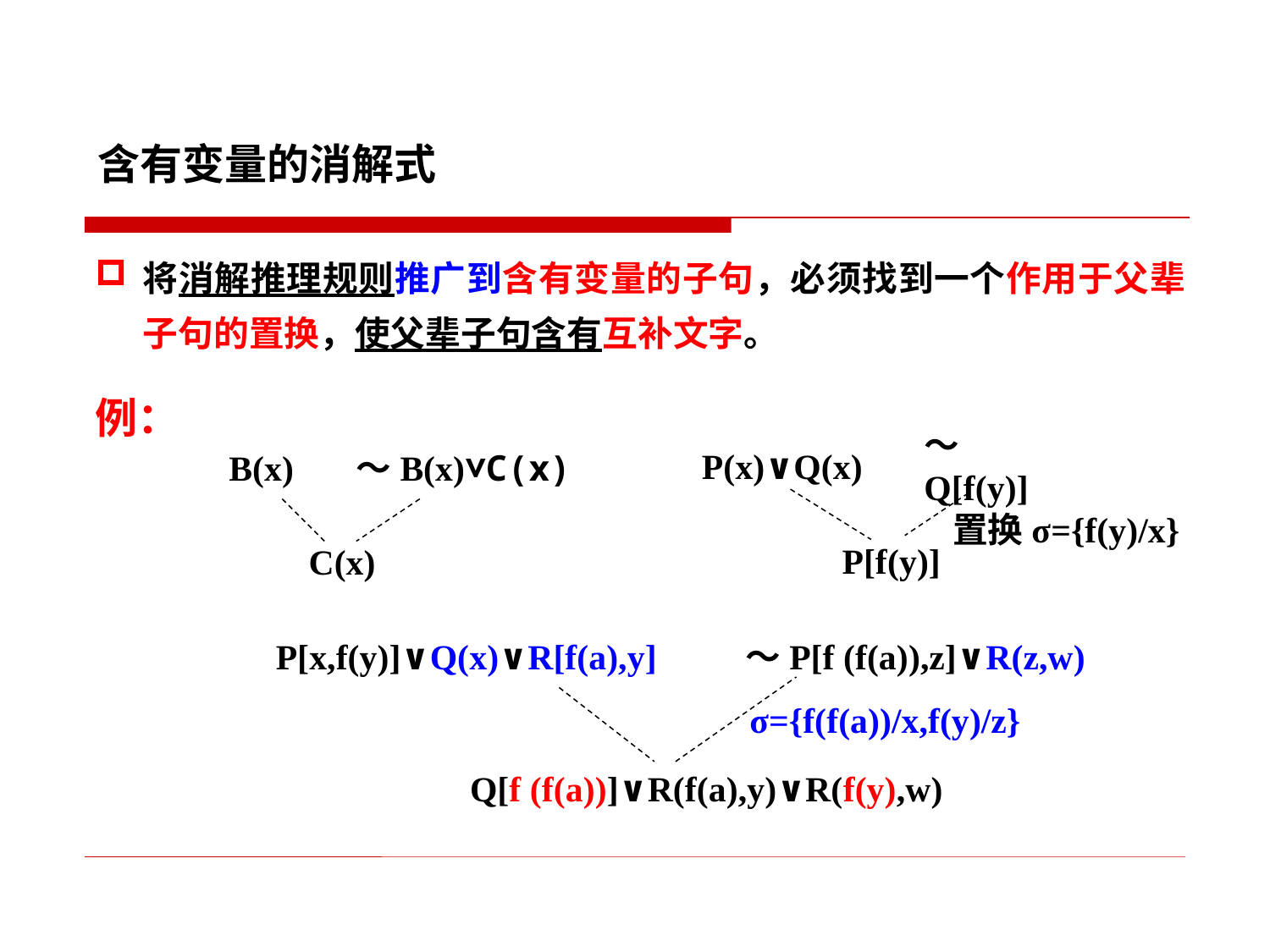

# 含有变量的消解式
将消解推理规则推广到含有变量的子句，必须找到一个作用于父辈子句的置换，使父辈子句含有互补文字。
例：
B(x)
～B(x)∨C(x)

C(x)
P(x)∨Q(x)
～Q[f(y)]

置换σ={f(y)/x}
P[f(y)]
P[x,f(y)]∨Q(x)∨R[f(a),y]         ～P[f (f(a)),z]∨R(z,w)

σ={f(f(a))/x,f(y)/z}
Q[f (f(a))]∨R(f(a),y)∨R(f(y),w)